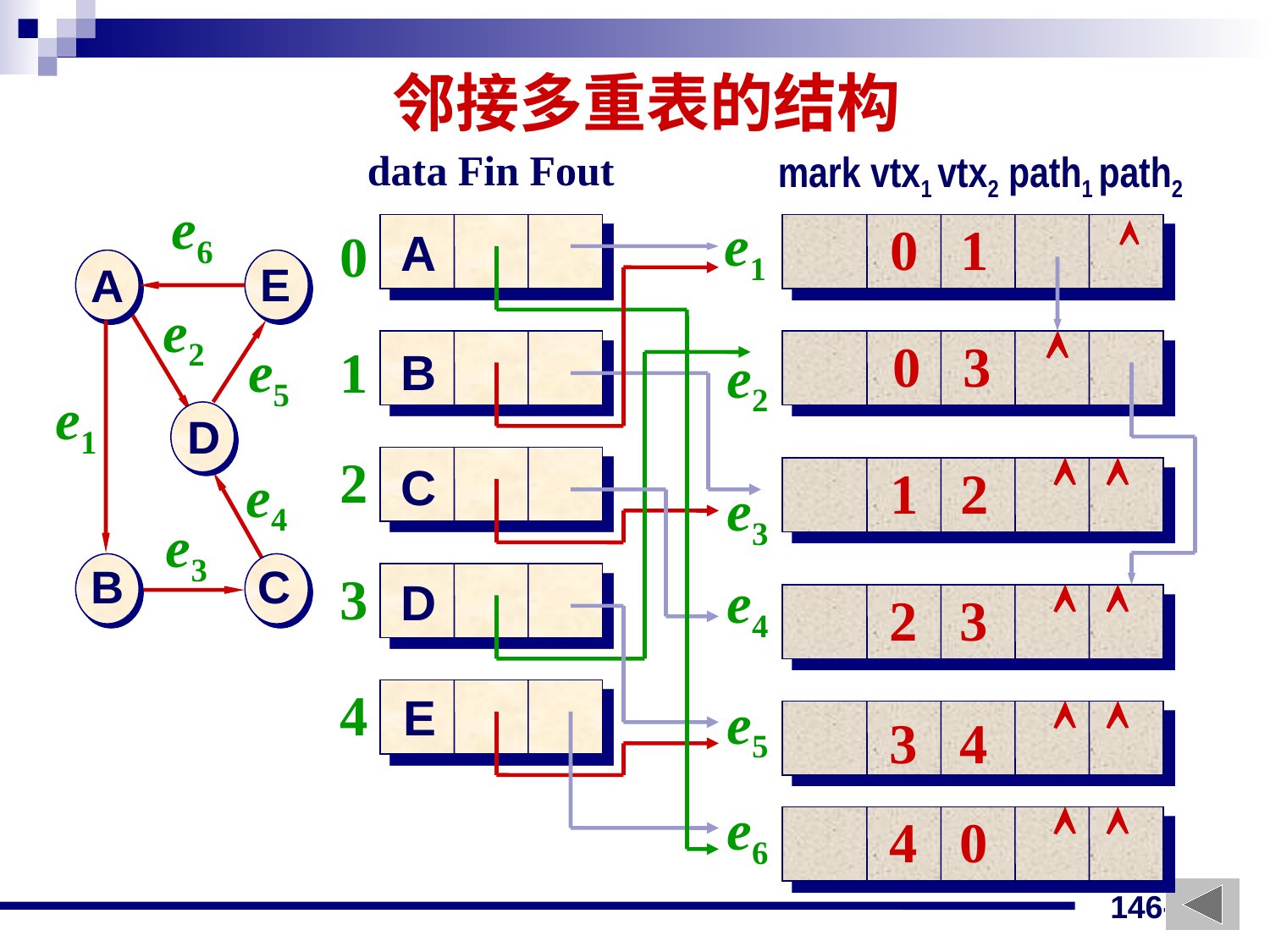

# 邻接多重表的结构
data Fin Fout
mark vtx1 vtx2 path1 path2
e6
e1
∧
0   1
0

A

E

A

e2

∧
0   3
e5
1

e2
B

e1
D

2
∧  ∧

C
1   2
e4

e3

e3

B
C

3
e4

D
∧  ∧
2   3

4

E

e5
∧  ∧

3   4

e6
∧  ∧
4   0

146-43